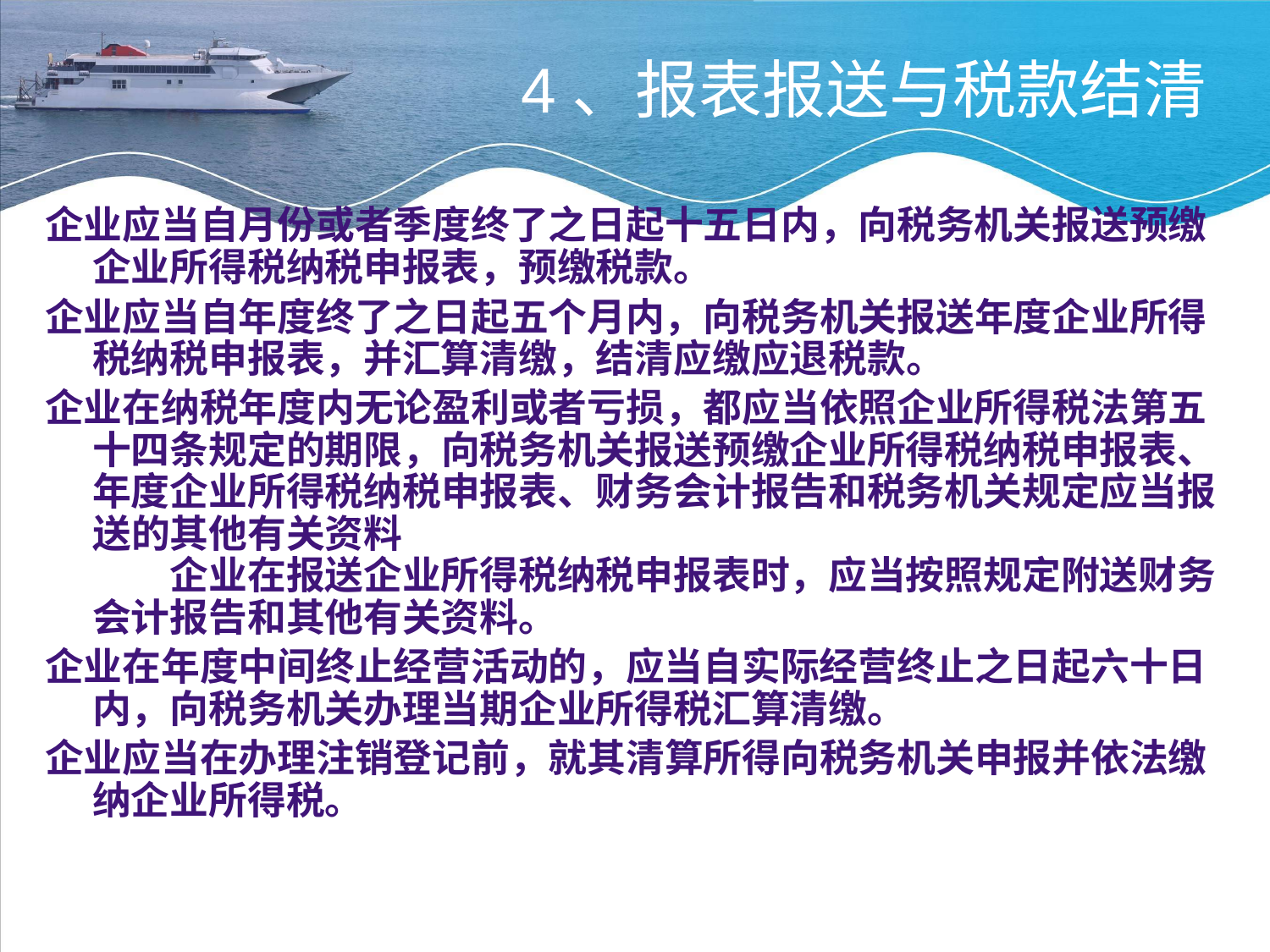

# 4、报表报送与税款结清
企业应当自月份或者季度终了之日起十五日内，向税务机关报送预缴企业所得税纳税申报表，预缴税款。
企业应当自年度终了之日起五个月内，向税务机关报送年度企业所得税纳税申报表，并汇算清缴，结清应缴应退税款。
企业在纳税年度内无论盈利或者亏损，都应当依照企业所得税法第五十四条规定的期限，向税务机关报送预缴企业所得税纳税申报表、年度企业所得税纳税申报表、财务会计报告和税务机关规定应当报送的其他有关资料
　　企业在报送企业所得税纳税申报表时，应当按照规定附送财务会计报告和其他有关资料。
企业在年度中间终止经营活动的，应当自实际经营终止之日起六十日内，向税务机关办理当期企业所得税汇算清缴。
企业应当在办理注销登记前，就其清算所得向税务机关申报并依法缴纳企业所得税。